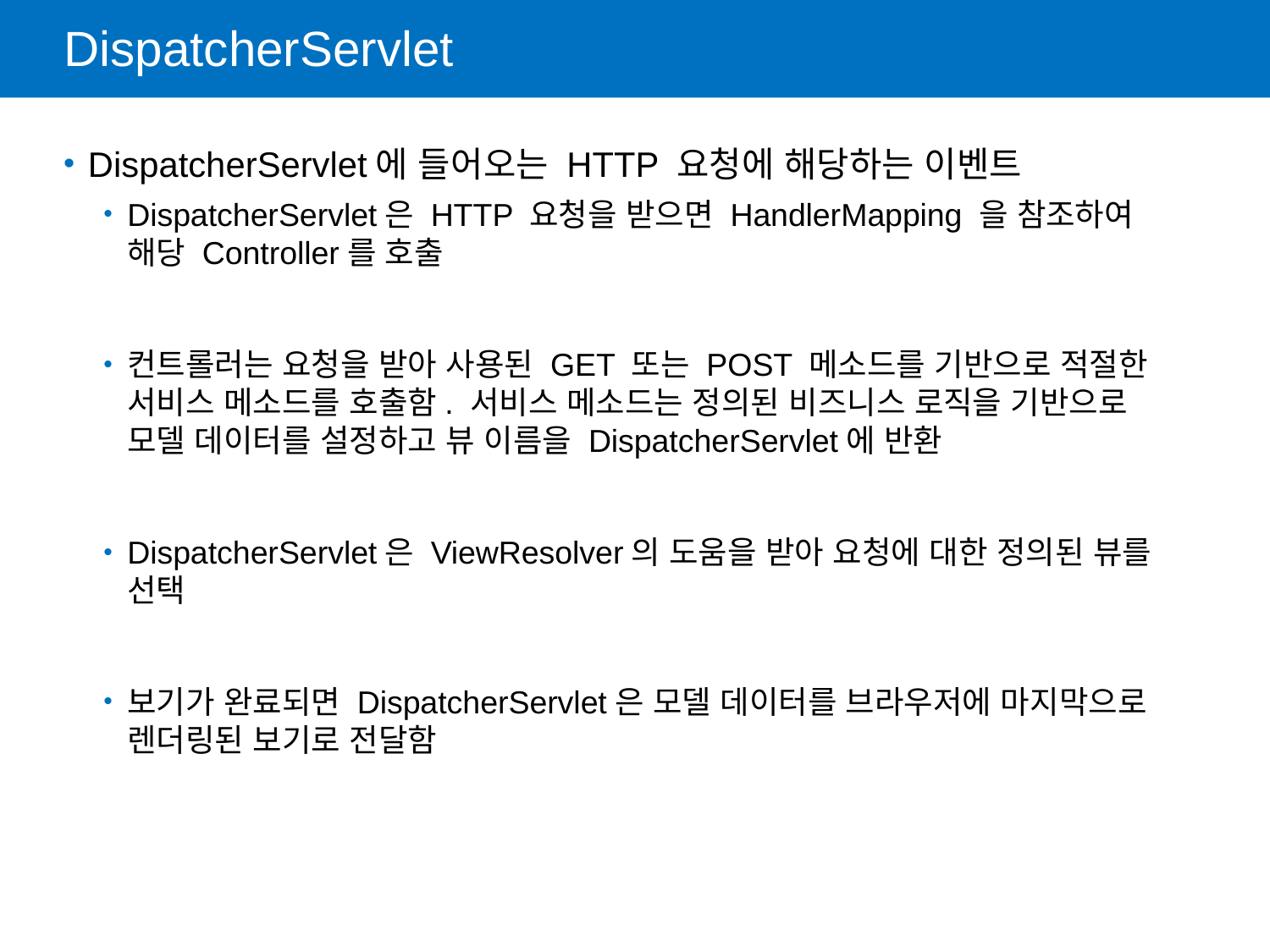

# DispatcherServlet
DispatcherServlet에 들어오는 HTTP 요청에 해당하는 이벤트
DispatcherServlet은 HTTP 요청을 받으면 HandlerMapping 을 참조하여 해당 Controller를 호출

컨트롤러는 요청을 받아 사용된 GET 또는 POST 메소드를 기반으로 적절한 서비스 메소드를 호출함. 서비스 메소드는 정의된 비즈니스 로직을 기반으로 모델 데이터를 설정하고 뷰 이름을 DispatcherServlet에 반환

DispatcherServlet은 ViewResolver의 도움을 받아 요청에 대한 정의된 뷰를 선택

보기가 완료되면 DispatcherServlet은 모델 데이터를 브라우저에 마지막으로 렌더링된 보기로 전달함